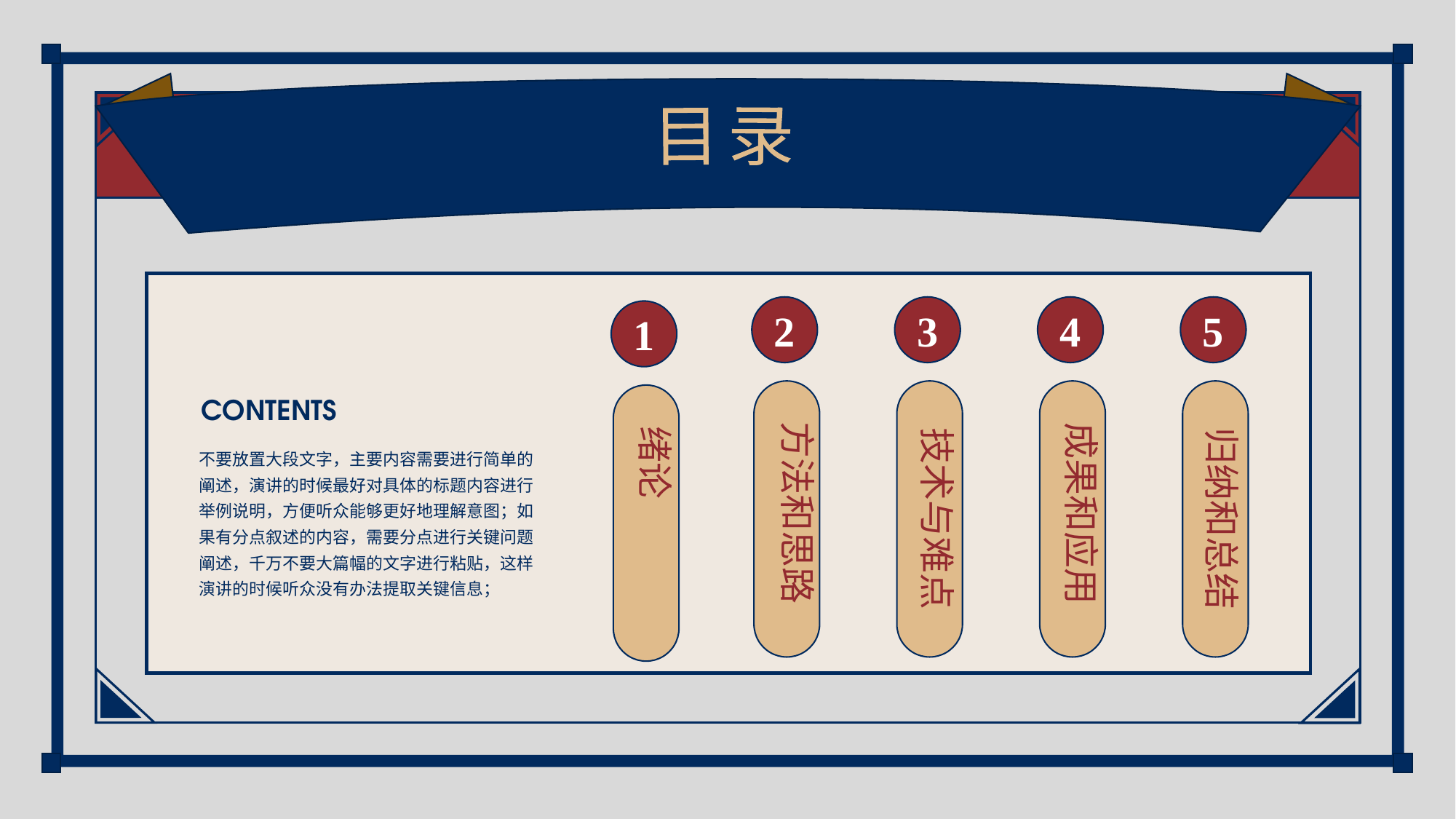

目录

绪论

1
CONTENTS
方法和思路
成果和应用
技术与难点
归纳和总结
不要放置大段文字，主要内容需要进行简单的阐述，演讲的时候最好对具体的标题内容进行举例说明，方便听众能够更好地理解意图；如果有分点叙述的内容，需要分点进行关键问题阐述，千万不要大篇幅的文字进行粘贴，这样演讲的时候听众没有办法提取关键信息；

2

3

4

5